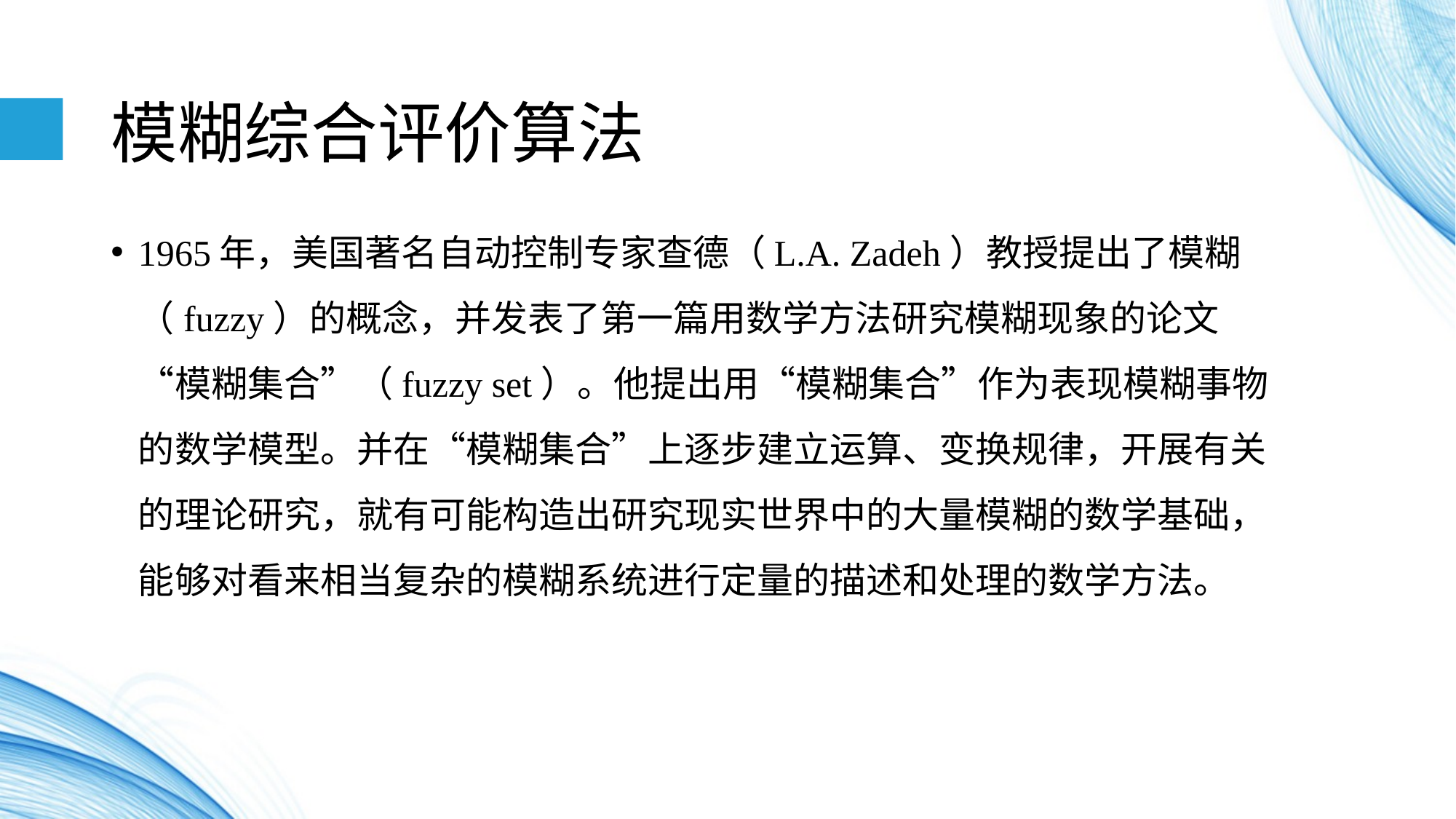

# 模糊综合评价算法
1965年，美国著名自动控制专家查德（L.A. Zadeh）教授提出了模糊（fuzzy）的概念，并发表了第一篇用数学方法研究模糊现象的论文“模糊集合”（fuzzy set）。他提出用“模糊集合”作为表现模糊事物的数学模型。并在“模糊集合”上逐步建立运算、变换规律，开展有关的理论研究，就有可能构造出研究现实世界中的大量模糊的数学基础，能够对看来相当复杂的模糊系统进行定量的描述和处理的数学方法。